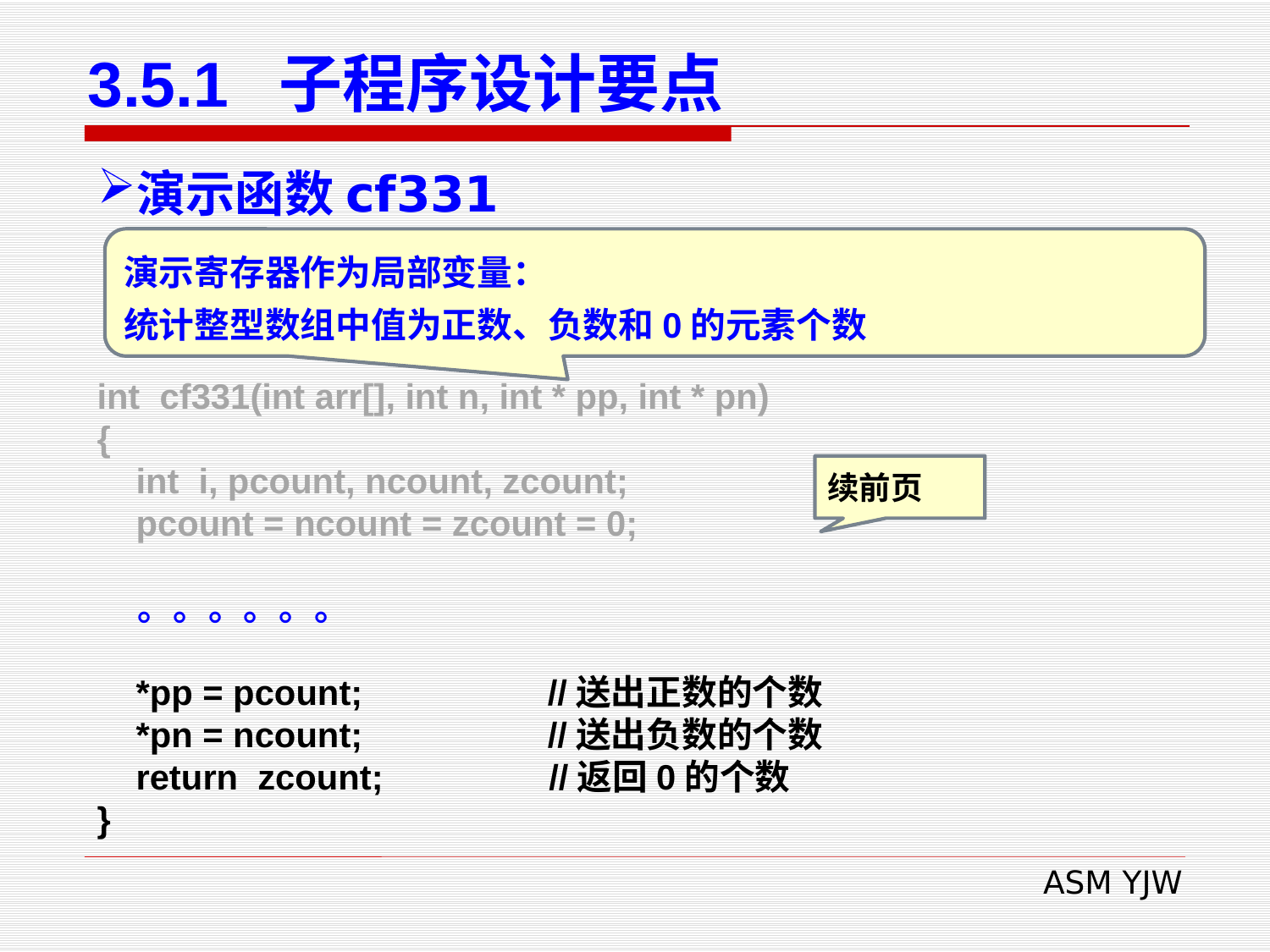

# 3.5.1  子程序设计要点
演示函数cf331
演示寄存器作为局部变量：
统计整型数组中值为正数、负数和0的元素个数
int  cf331(int arr[], int n, int * pp, int * pn)
{
    int  i, pcount, ncount, zcount;
    pcount = ncount = zcount = 0;

    。。。。。。

    *pp = pcount;                   //送出正数的个数
    *pn = ncount;                   //送出负数的个数
    return  zcount;                 //返回0的个数
}
续前页